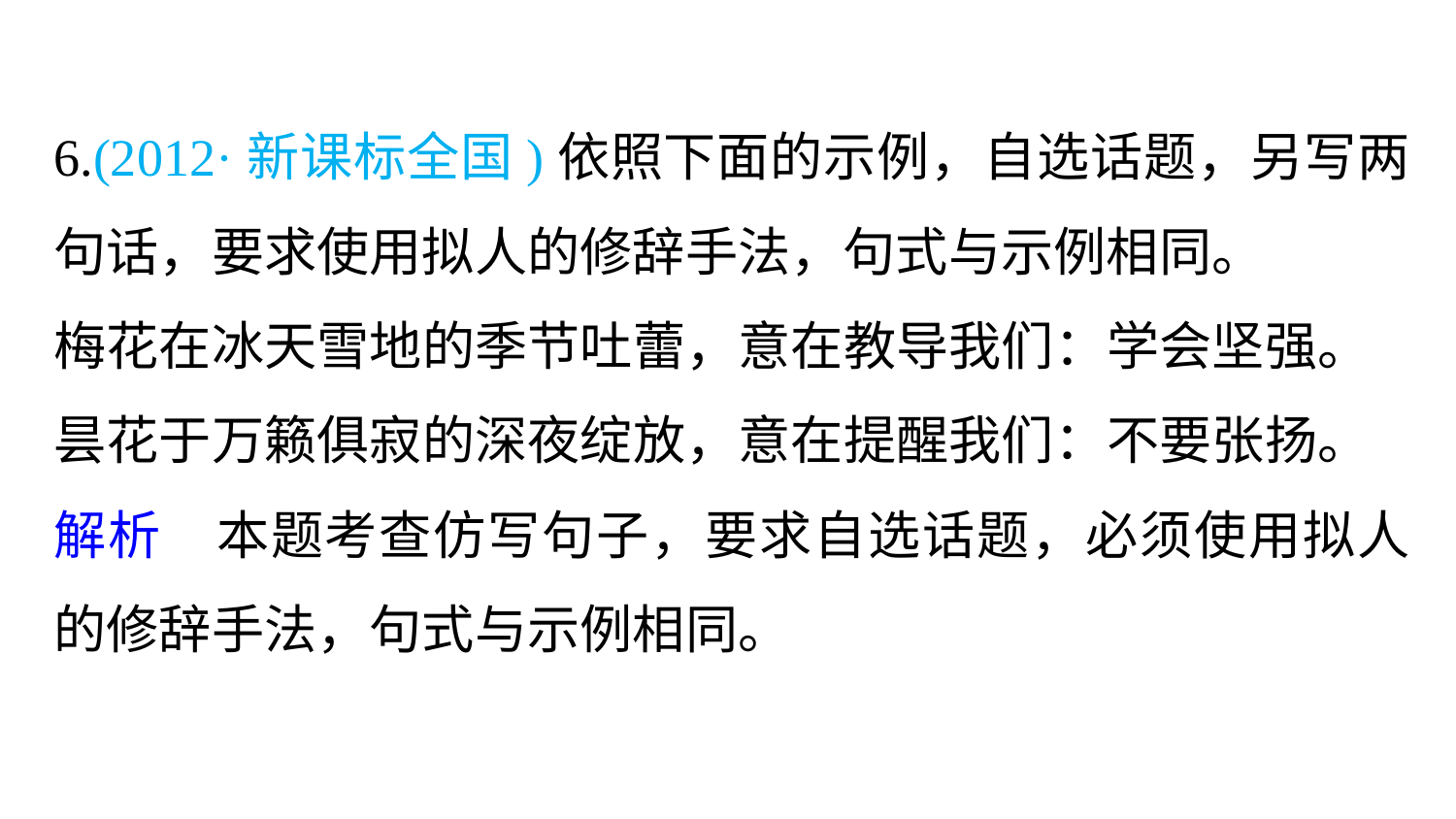

6.(2012·新课标全国)依照下面的示例，自选话题，另写两句话，要求使用拟人的修辞手法，句式与示例相同。
梅花在冰天雪地的季节吐蕾，意在教导我们：学会坚强。
昙花于万籁俱寂的深夜绽放，意在提醒我们：不要张扬。
解析　本题考查仿写句子，要求自选话题，必须使用拟人的修辞手法，句式与示例相同。